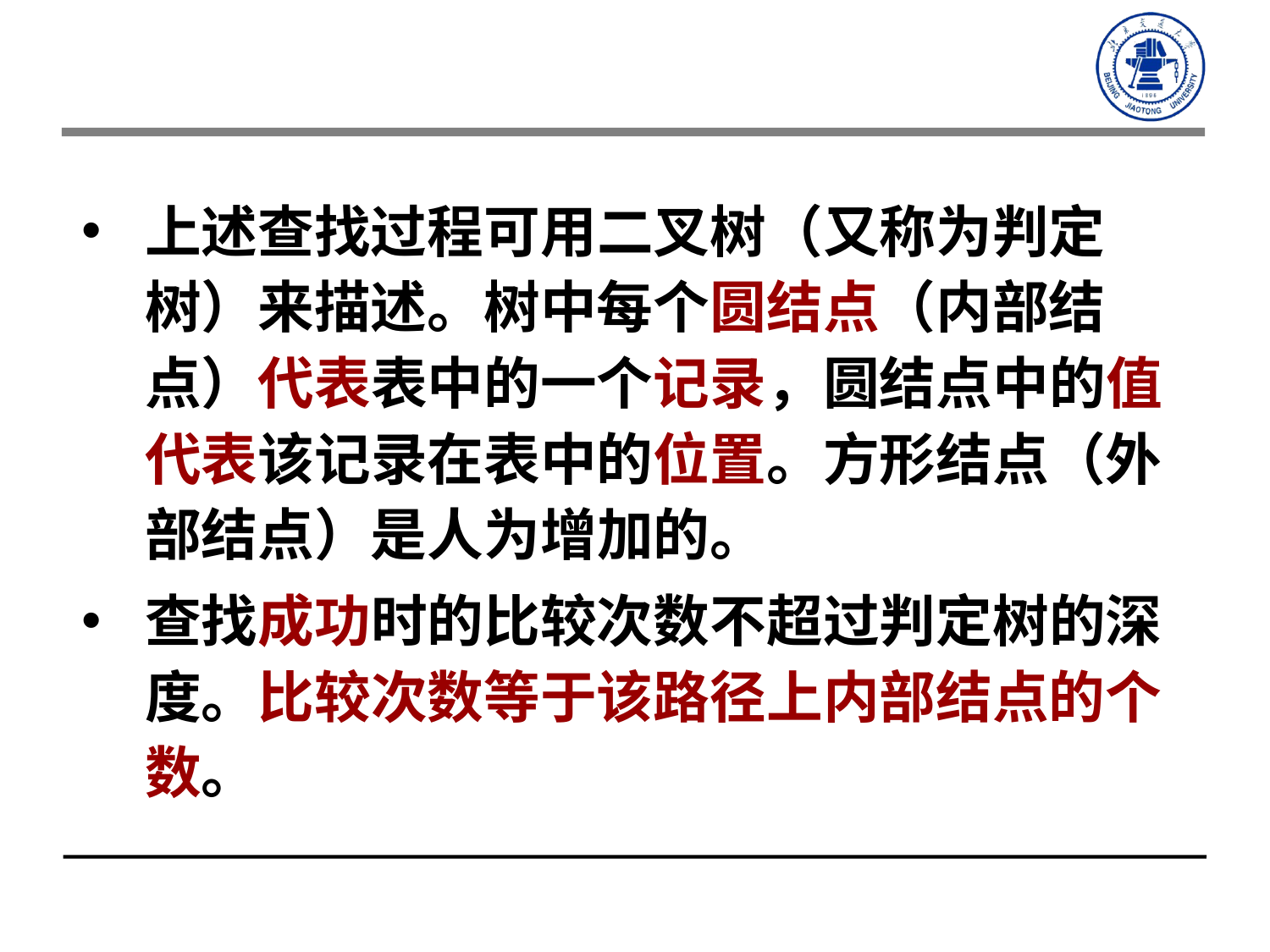

上述查找过程可用二叉树（又称为判定树）来描述。树中每个圆结点（内部结点）代表表中的一个记录，圆结点中的值代表该记录在表中的位置。方形结点（外部结点）是人为增加的。
查找成功时的比较次数不超过判定树的深度。比较次数等于该路径上内部结点的个数。